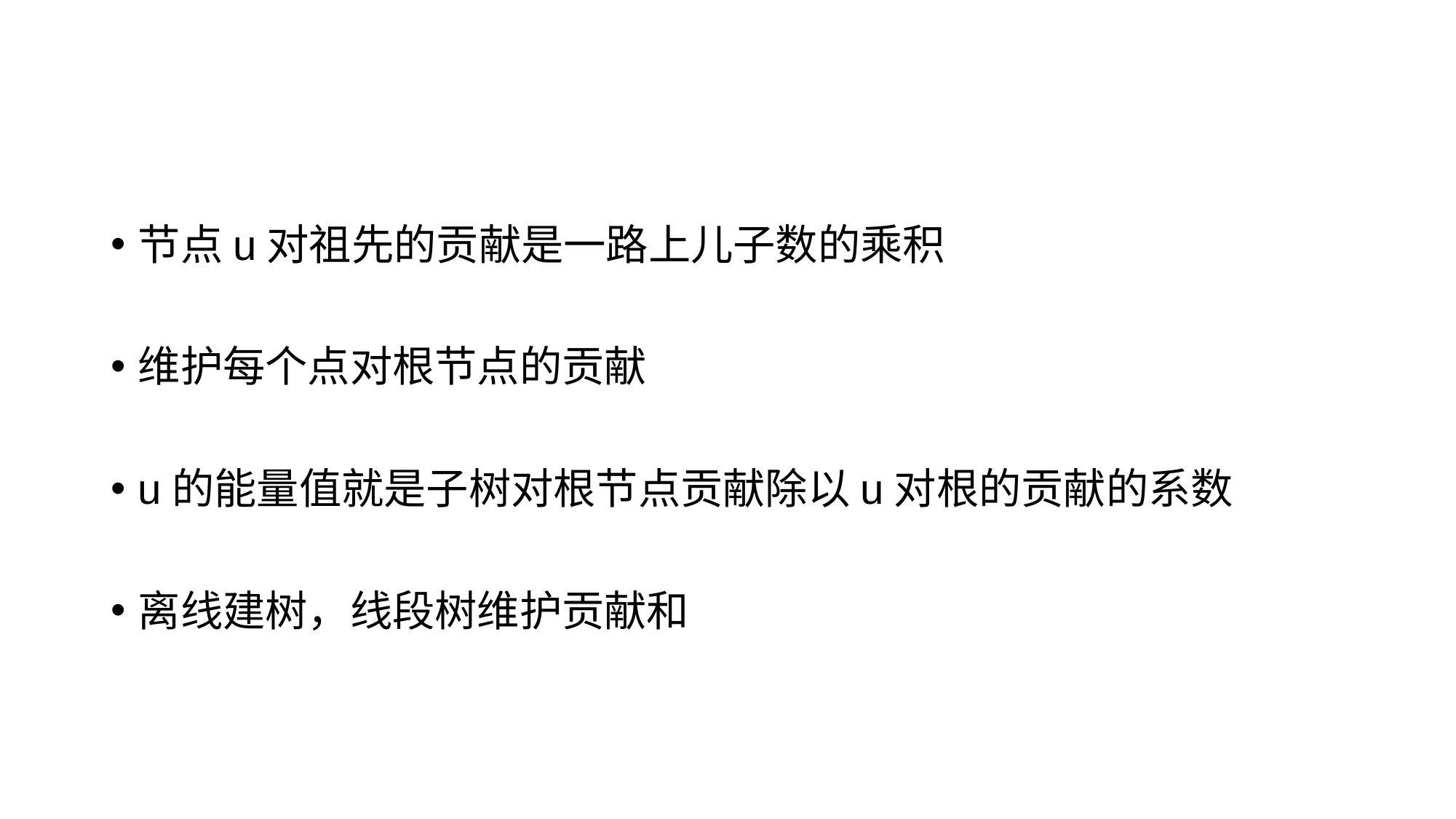

节点u对祖先的贡献是一路上儿子数的乘积

维护每个点对根节点的贡献

u的能量值就是子树对根节点贡献除以u对根的贡献的系数

离线建树，线段树维护贡献和